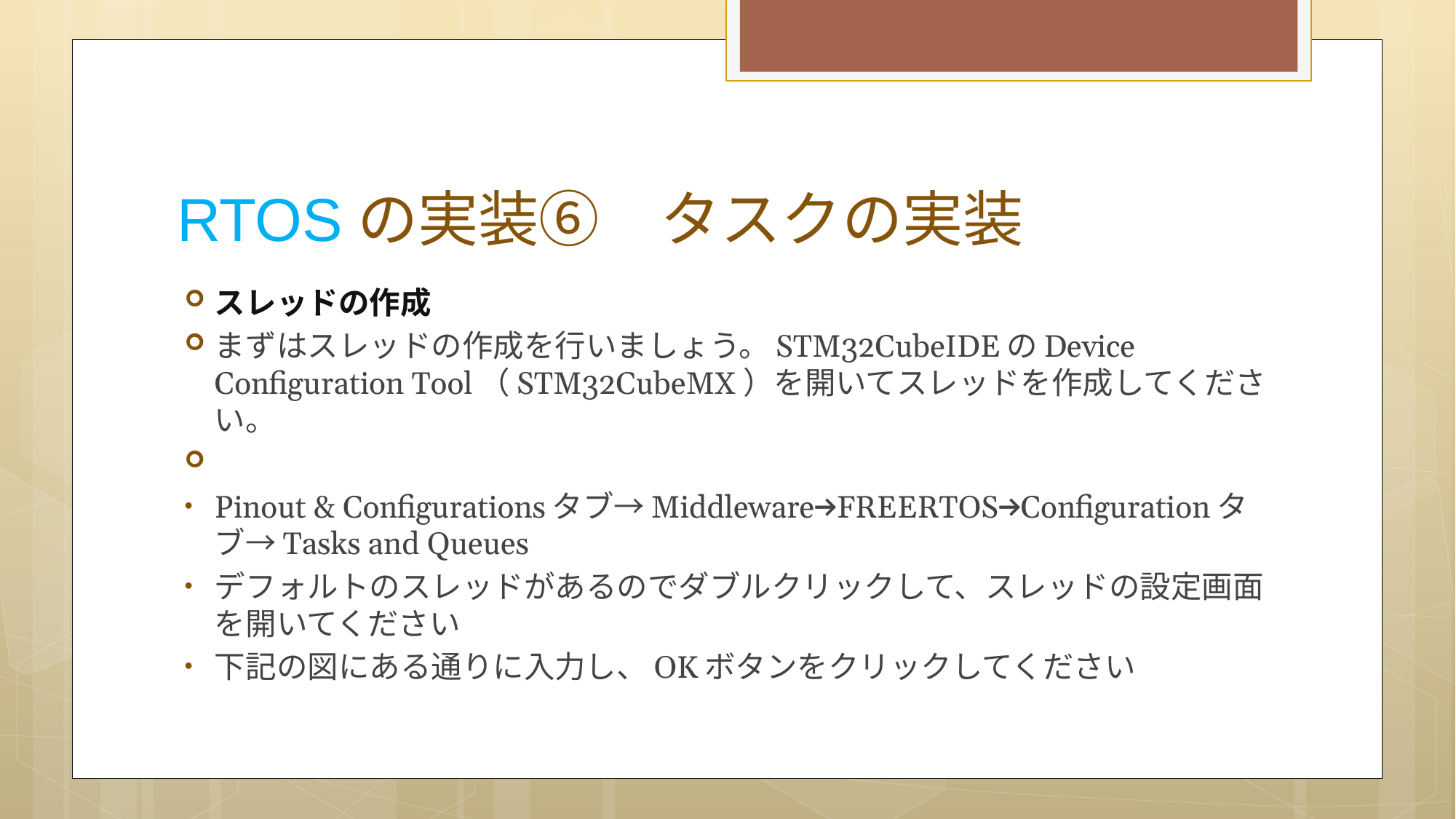

# RTOSの実装⑥　タスクの実装
スレッドの作成
まずはスレッドの作成を行いましょう。STM32CubeIDEのDevice Configuration Tool（STM32CubeMX）を開いてスレッドを作成してください。

Pinout & Configurationsタブ→Middleware→FREERTOS→Configurationタブ→Tasks and Queues
デフォルトのスレッドがあるのでダブルクリックして、スレッドの設定画面を開いてください
下記の図にある通りに入力し、OKボタンをクリックしてください